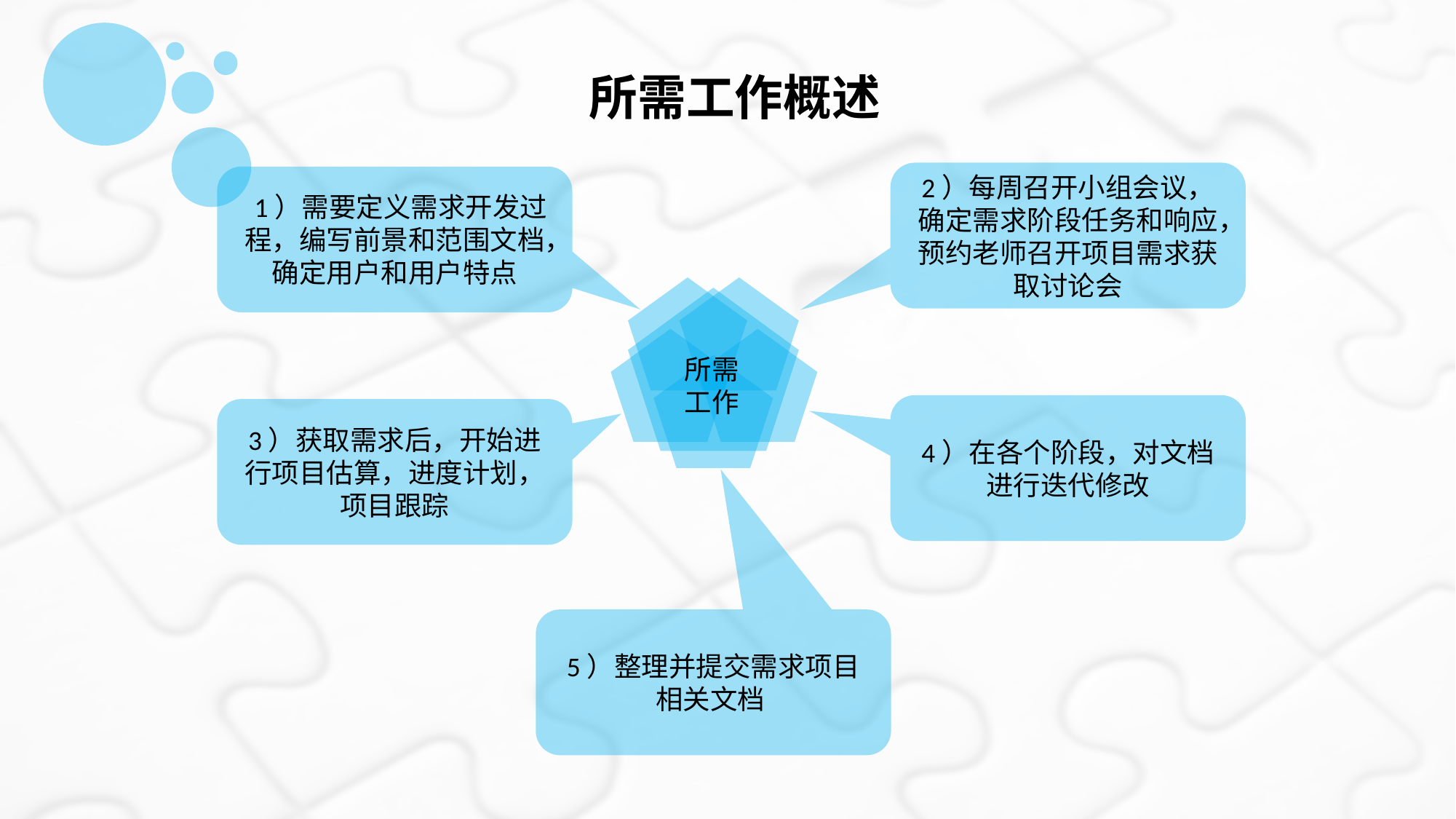

所需工作概述
2）每周召开小组会议，确定需求阶段任务和响应，预约老师召开项目需求获取讨论会
  1）需要定义需求开发过程，编写前景和范围文档，确定用户和用户特点

所需
工作
4）在各个阶段，对文档进行迭代修改

3）获取需求后，开始进行项目估算，进度计划，项目跟踪

5）整理并提交需求项目相关文档